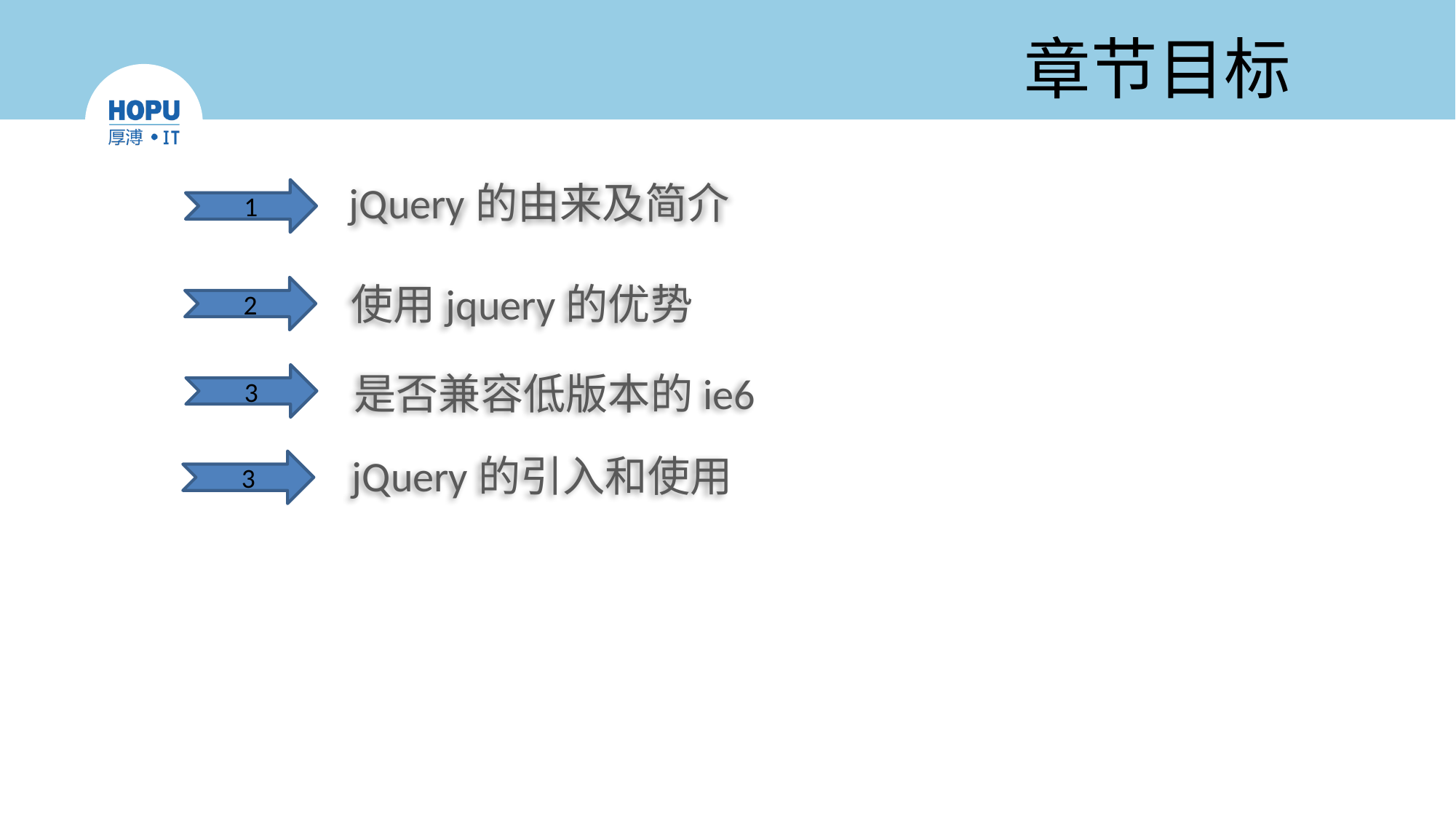

# 章节目标
jQuery的由来及简介
1
使用jquery的优势
2
是否兼容低版本的ie6
3
jQuery的引入和使用
3